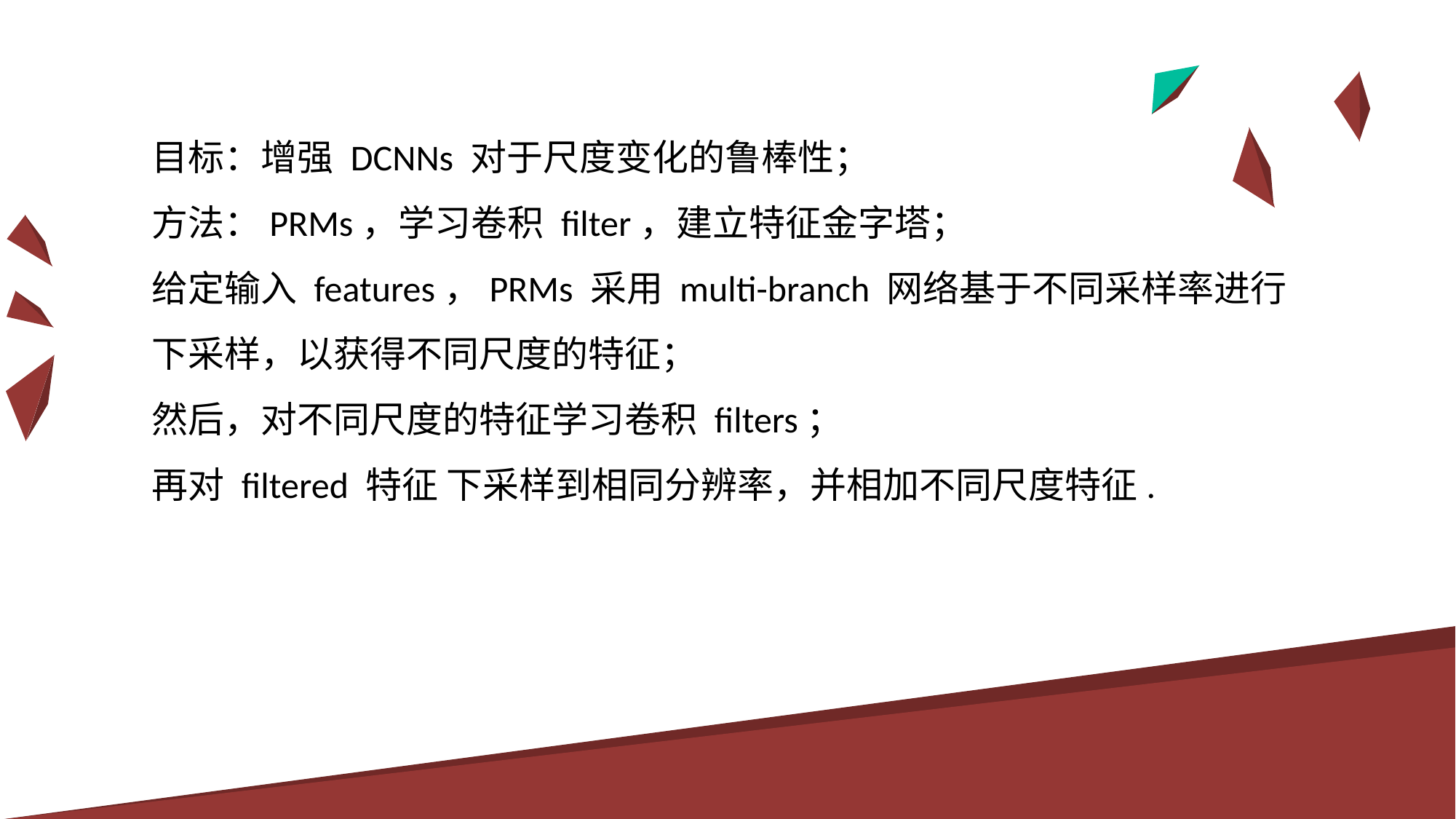

目标：增强 DCNNs 对于尺度变化的鲁棒性；
方法：PRMs，学习卷积 filter，建立特征金字塔；
给定输入 features，PRMs 采用 multi-branch 网络基于不同采样率进行下采样，以获得不同尺度的特征；
然后，对不同尺度的特征学习卷积 filters；
再对 filtered 特征 下采样到相同分辨率，并相加不同尺度特征.